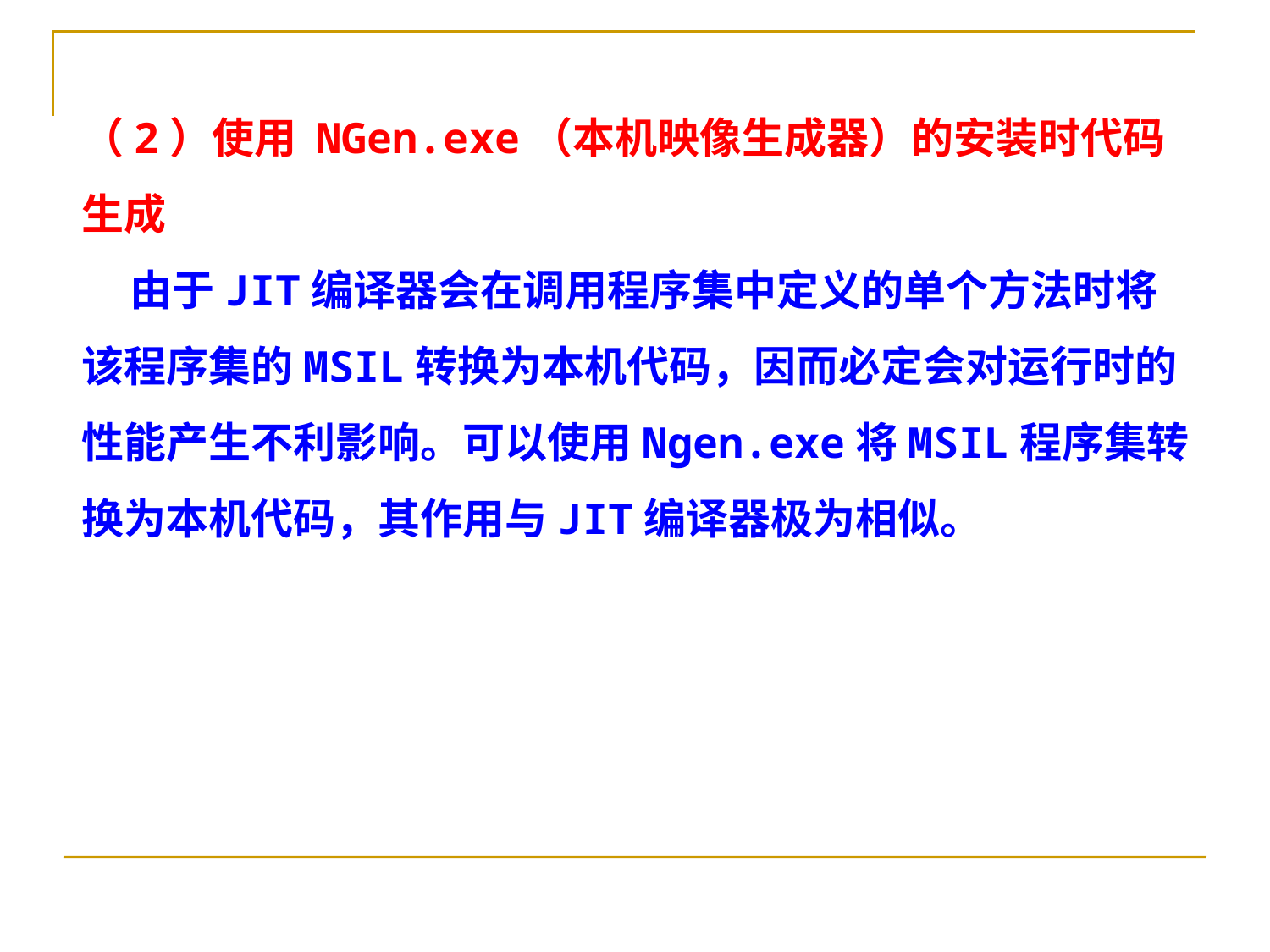

（2）使用 NGen.exe（本机映像生成器）的安装时代码生成
    由于JIT编译器会在调用程序集中定义的单个方法时将该程序集的MSIL转换为本机代码，因而必定会对运行时的性能产生不利影响。可以使用Ngen.exe将MSIL程序集转换为本机代码，其作用与JIT编译器极为相似。